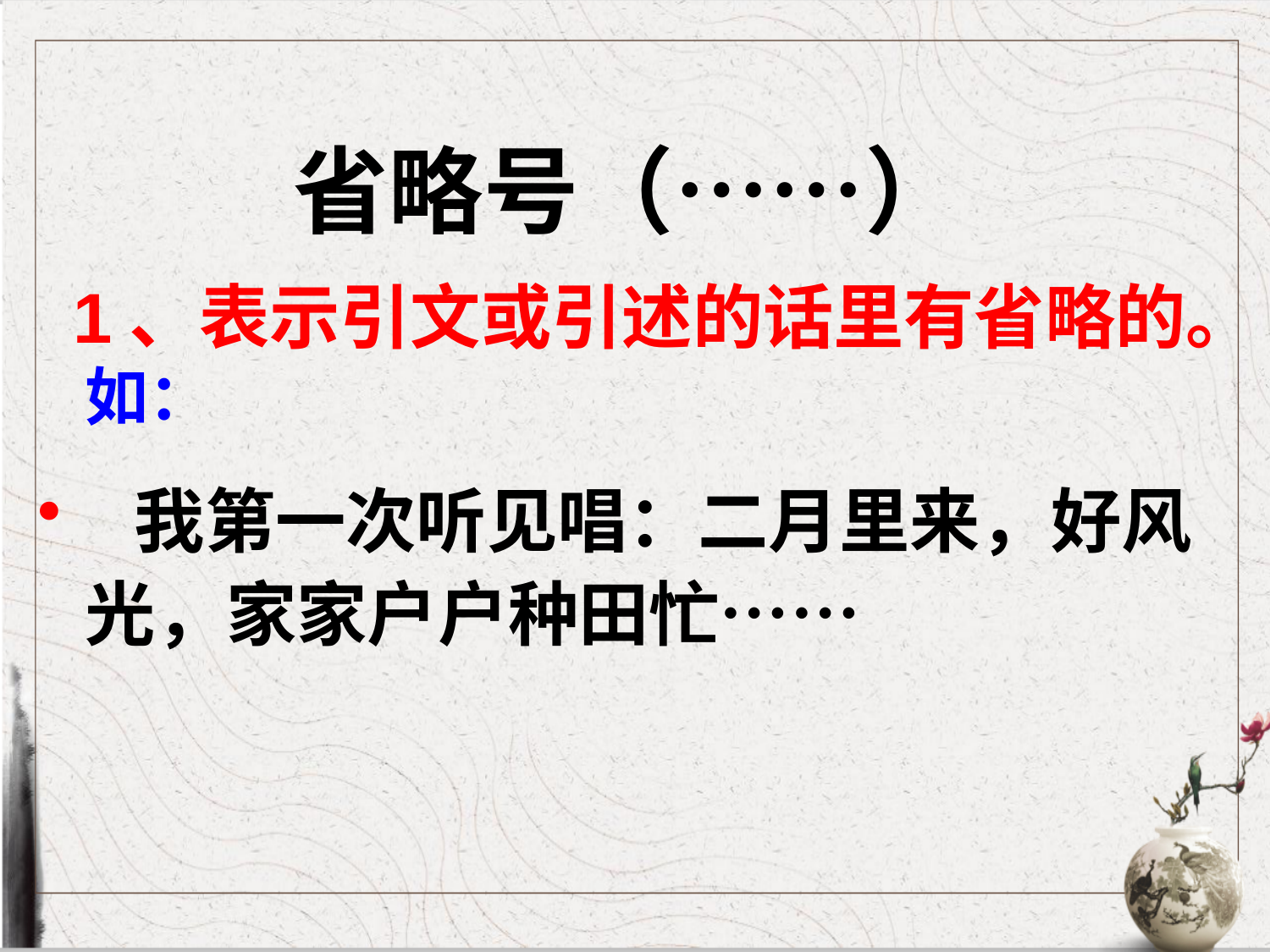

# 省略号（……）
  1、表示引文或引述的话里有省略的。如：
  我第一次听见唱：二月里来，好风光，家家户户种田忙……